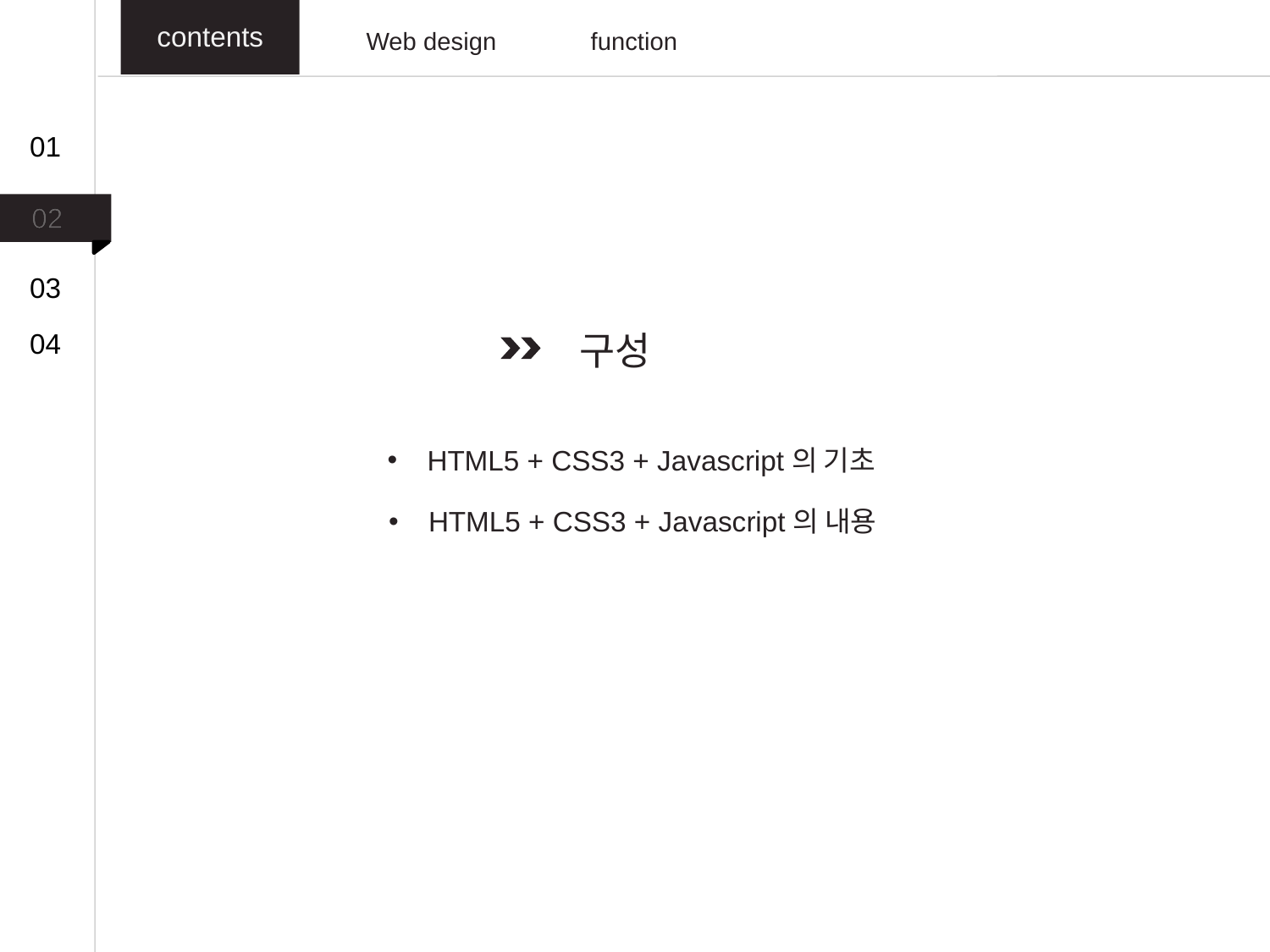

contents
Web design
function
01
02

03
04
구성

HTML5 + CSS3 + Javascript의 기초
HTML5 + CSS3 + Javascript의 내용